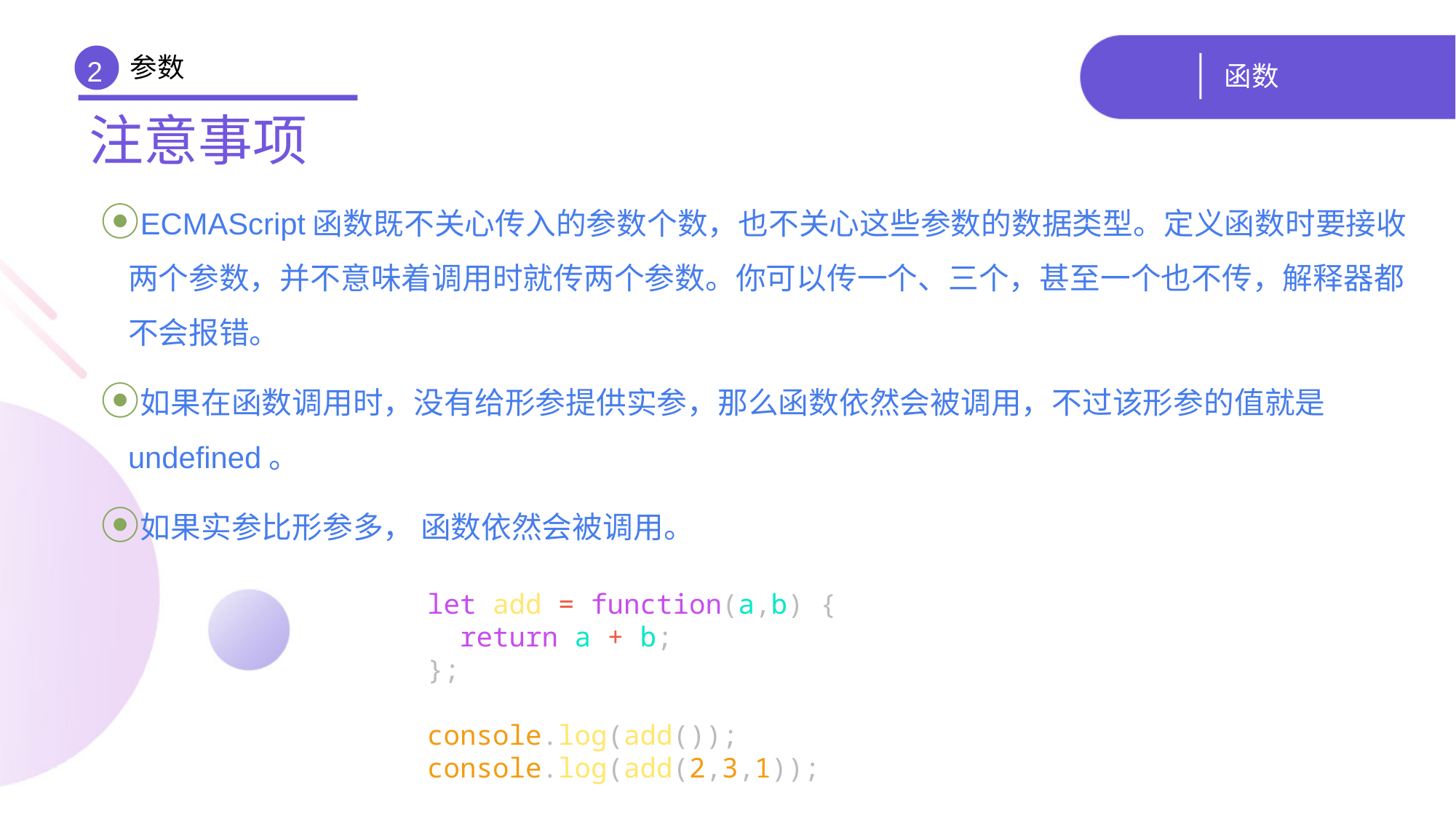

参数
# 函数
2
注意事项
ECMAScript函数既不关心传入的参数个数，也不关心这些参数的数据类型。定义函数时要接收两个参数，并不意味着调用时就传两个参数。你可以传一个、三个，甚至一个也不传，解释器都不会报错。
如果在函数调用时，没有给形参提供实参，那么函数依然会被调用，不过该形参的值就是undefined。
如果实参比形参多， 函数依然会被调用。
let add = function(a,b) {
  return a + b;
};
console.log(add());
console.log(add(2,3,1));